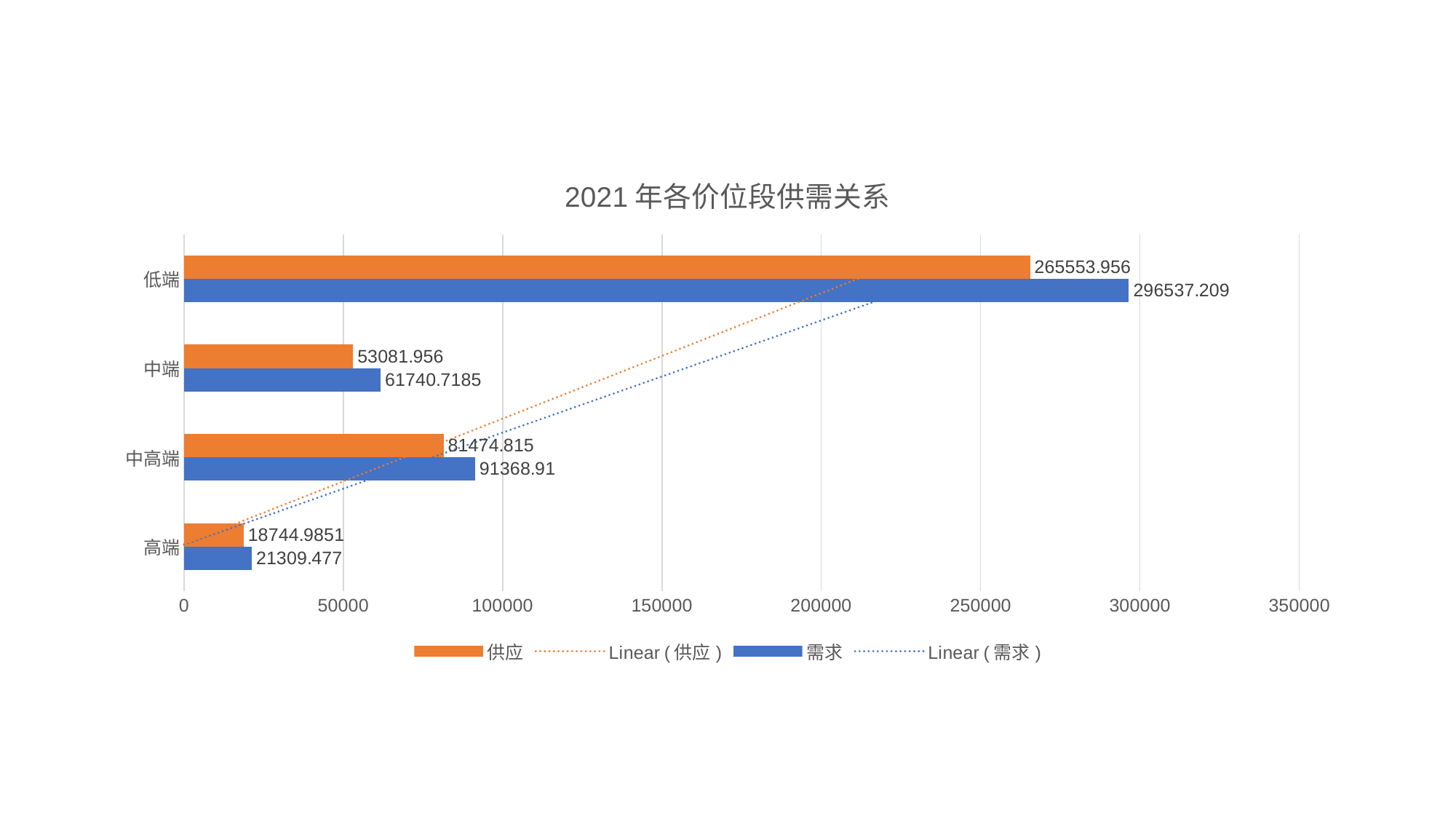

### Chart: 2021年各价位段供需关系

| Category | 需求 | 供应 |
|---|---|---|
| 高端 | 21309.477 | 18744.9851 |
| 中高端 | 91368.91 | 81474.815 |
| 中端 | 61740.7185 | 53081.956 |
| 低端 | 296537.209 | 265553.956 |